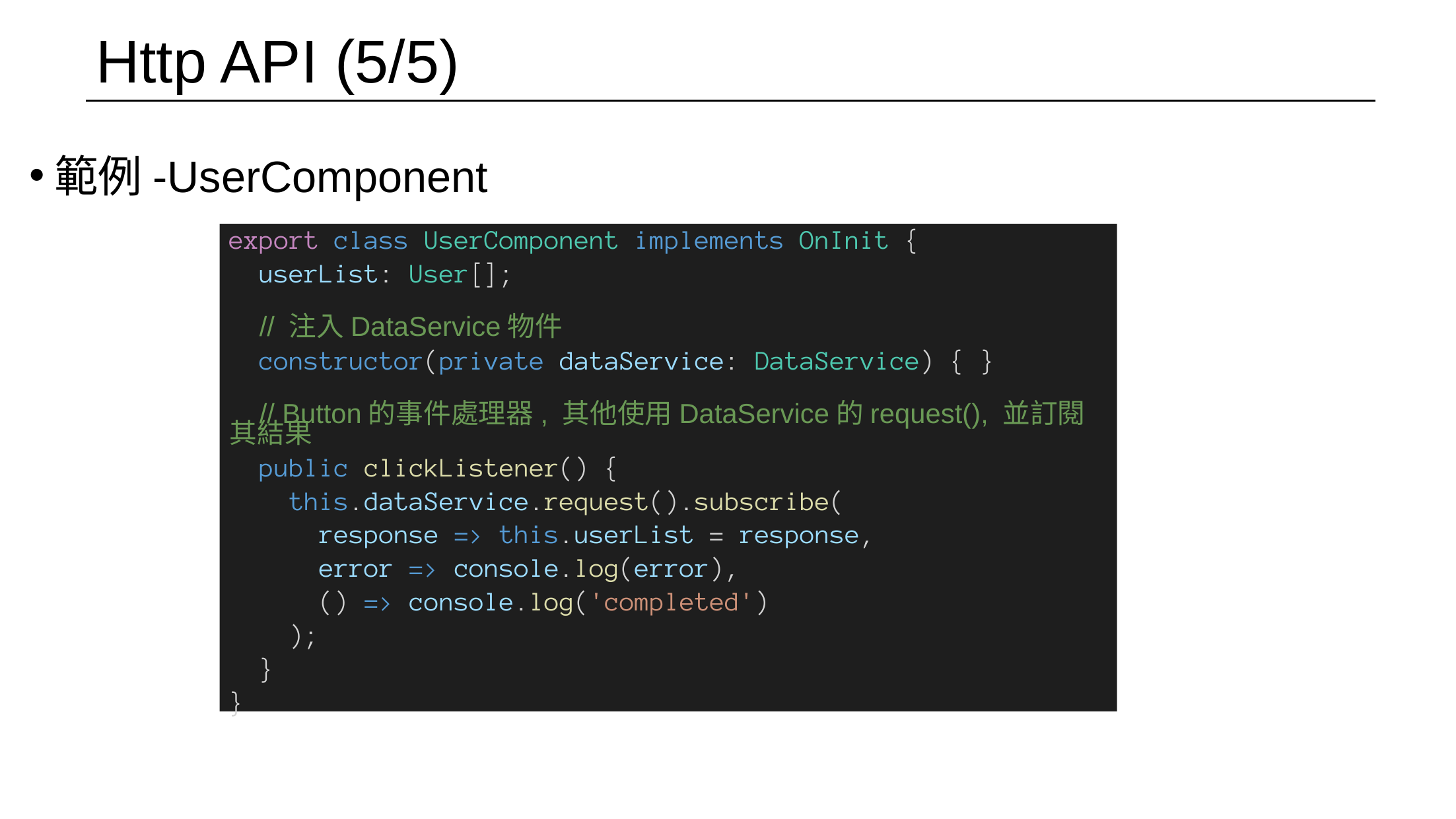

# Http API (5/5)
範例-UserComponent
export class UserComponent implements OnInit {
  userList: User[];
  // 注入DataService物件
  constructor(private dataService: DataService) { }
  // Button的事件處理器, 其他使用DataService的request(), 並訂閱其結果
  public clickListener() {
    this.dataService.request().subscribe(
      response => this.userList = response,
      error => console.log(error),
      () => console.log('completed')
    );
  }
}